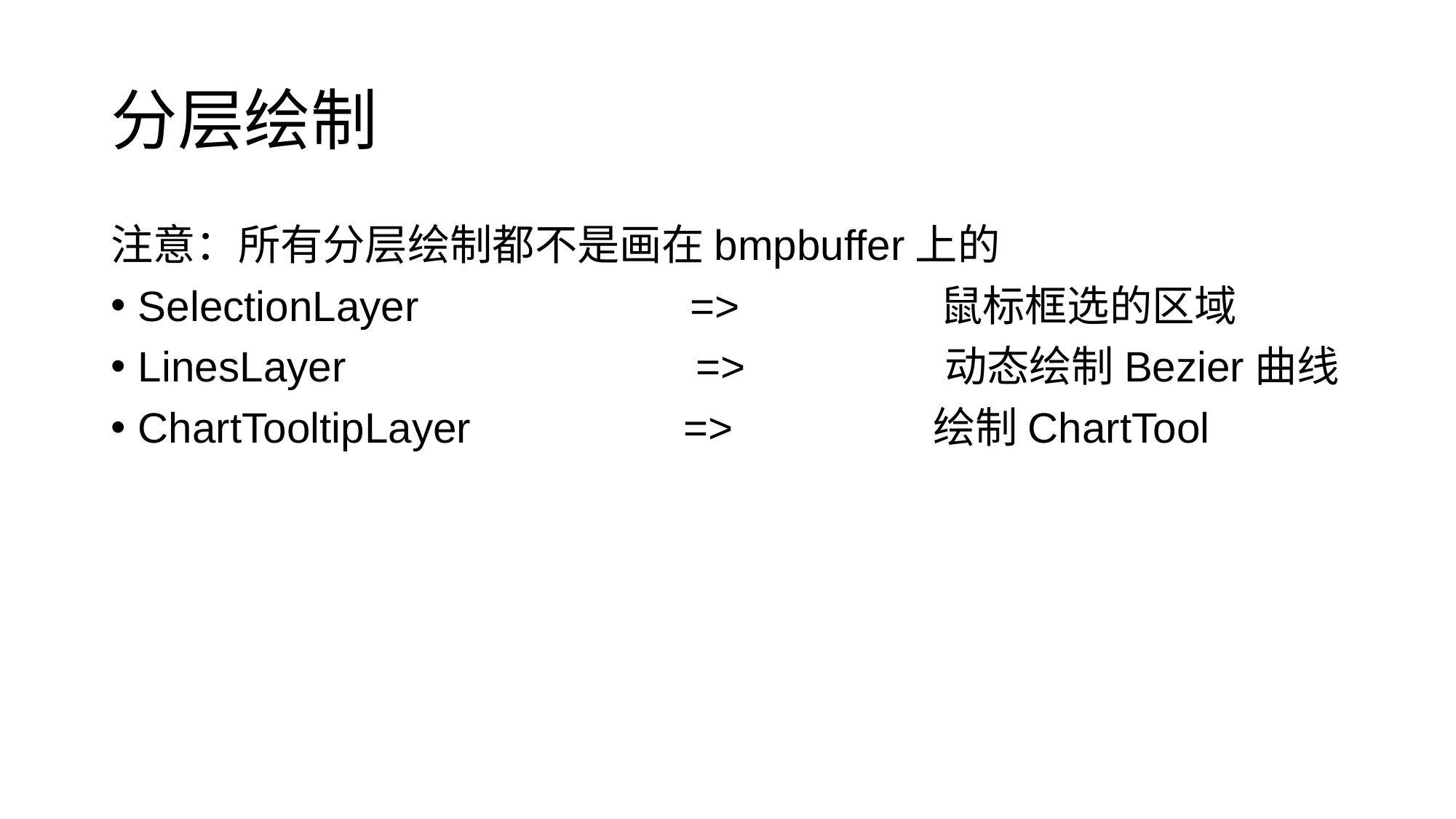

# 分层绘制
注意：所有分层绘制都不是画在bmpbuffer上的
SelectionLayer                       =>                鼠标框选的区域
LinesLayer				 =>                动态绘制Bezier曲线
ChartTooltipLayer                  =>                绘制ChartTool